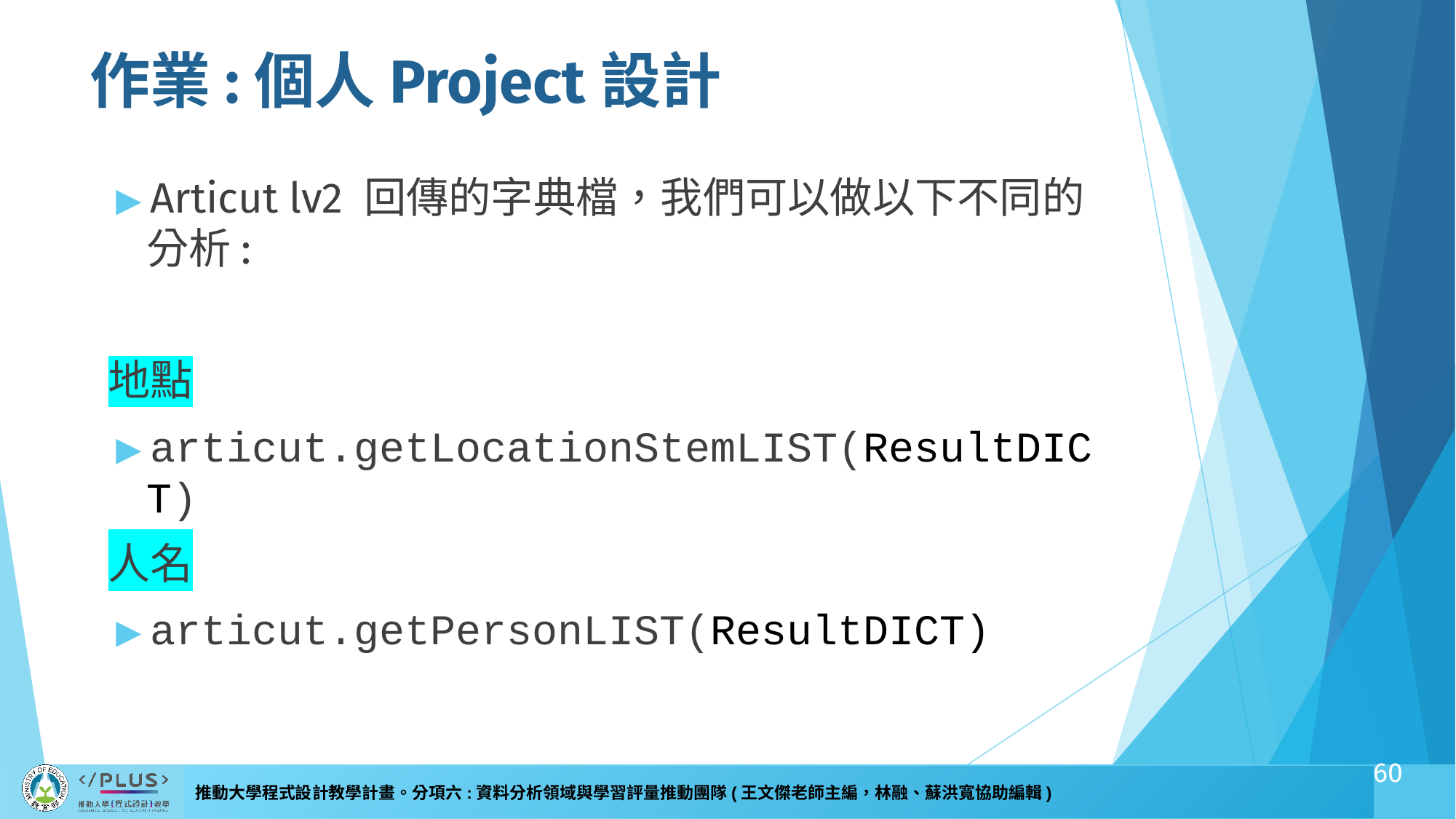

# 作業:個人Project設計
Articut lv2 回傳的字典檔，我們可以做以下不同的分析:

地點
articut.getLocationStemLIST(ResultDICT)
人名
articut.getPersonLIST(ResultDICT)

60